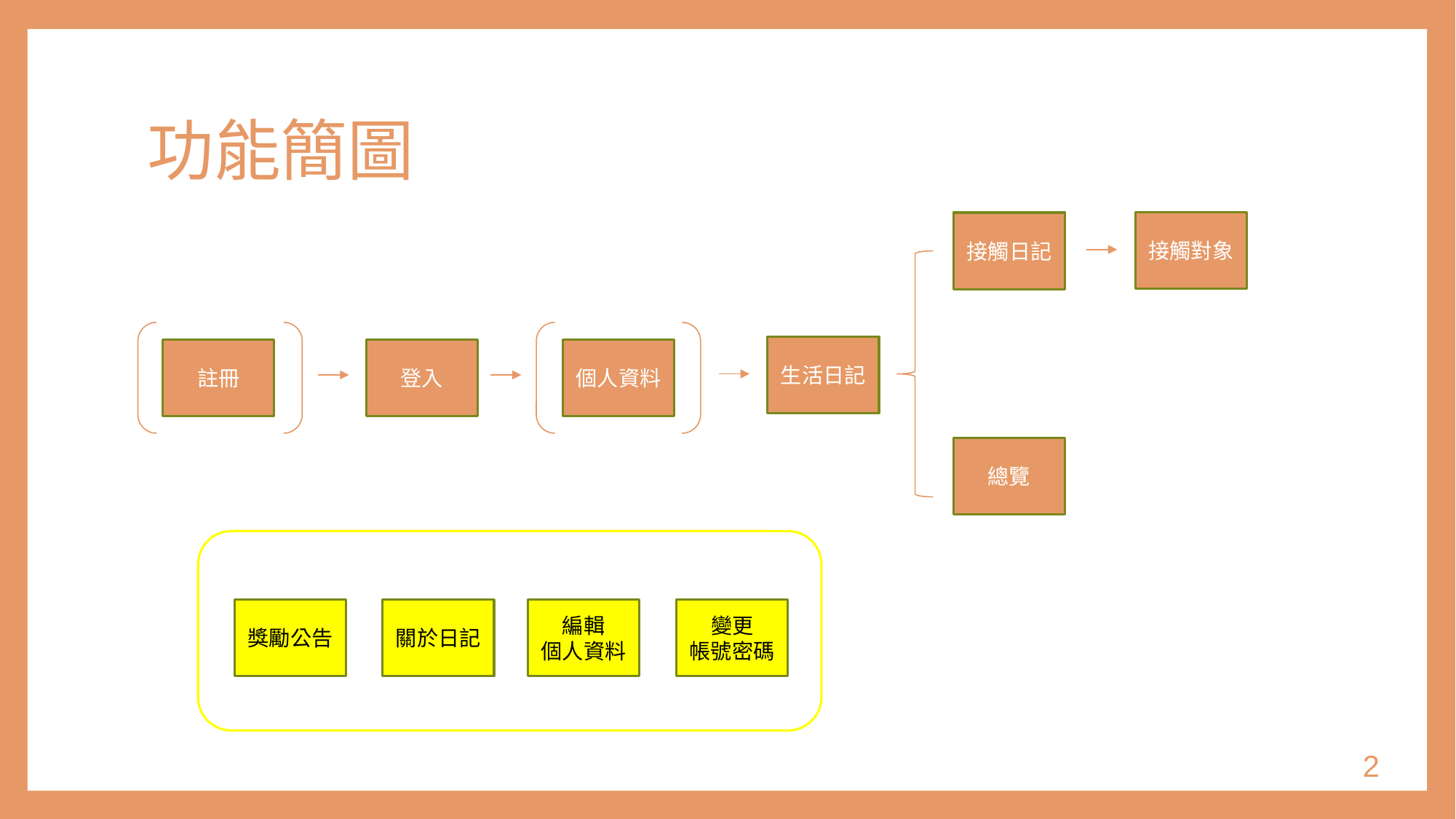

# 功能簡圖
接觸對象
接觸日記

生活日記
註冊
登入
個人資料
總覽

獎勵公告
關於日記
編輯
個人資料
變更
帳號密碼
2